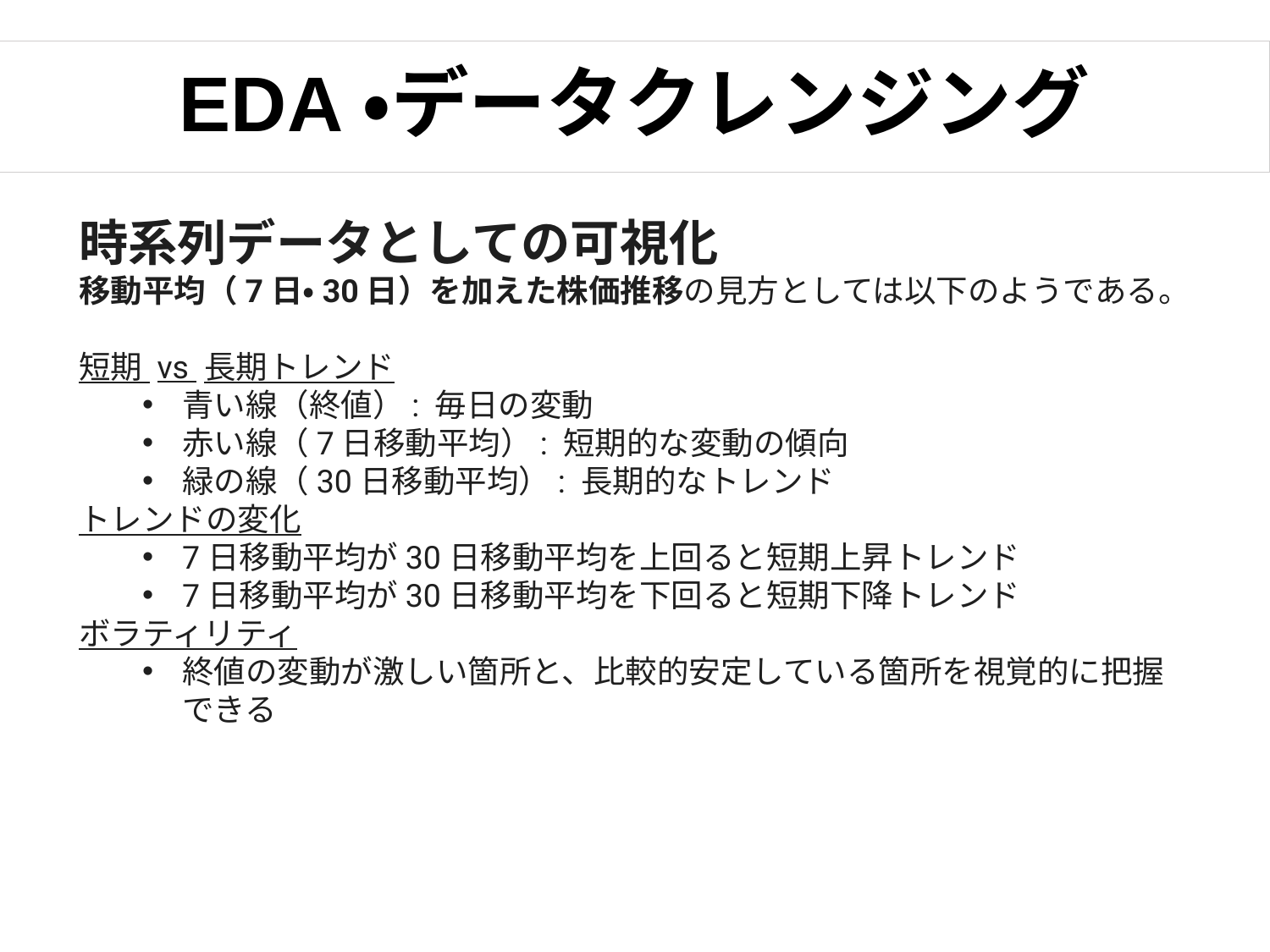

EDA・データクレンジング
時系列データとしての可視化
移動平均（7日・30日）を加えた株価推移の見方としては以下のようである。

短期 vs 長期トレンド
青い線（終値）: 毎日の変動
赤い線（7日移動平均）: 短期的な変動の傾向
緑の線（30日移動平均）: 長期的なトレンド
トレンドの変化
7日移動平均が30日移動平均を上回ると短期上昇トレンド
7日移動平均が30日移動平均を下回ると短期下降トレンド
ボラティリティ
終値の変動が激しい箇所と、比較的安定している箇所を視覚的に把握できる